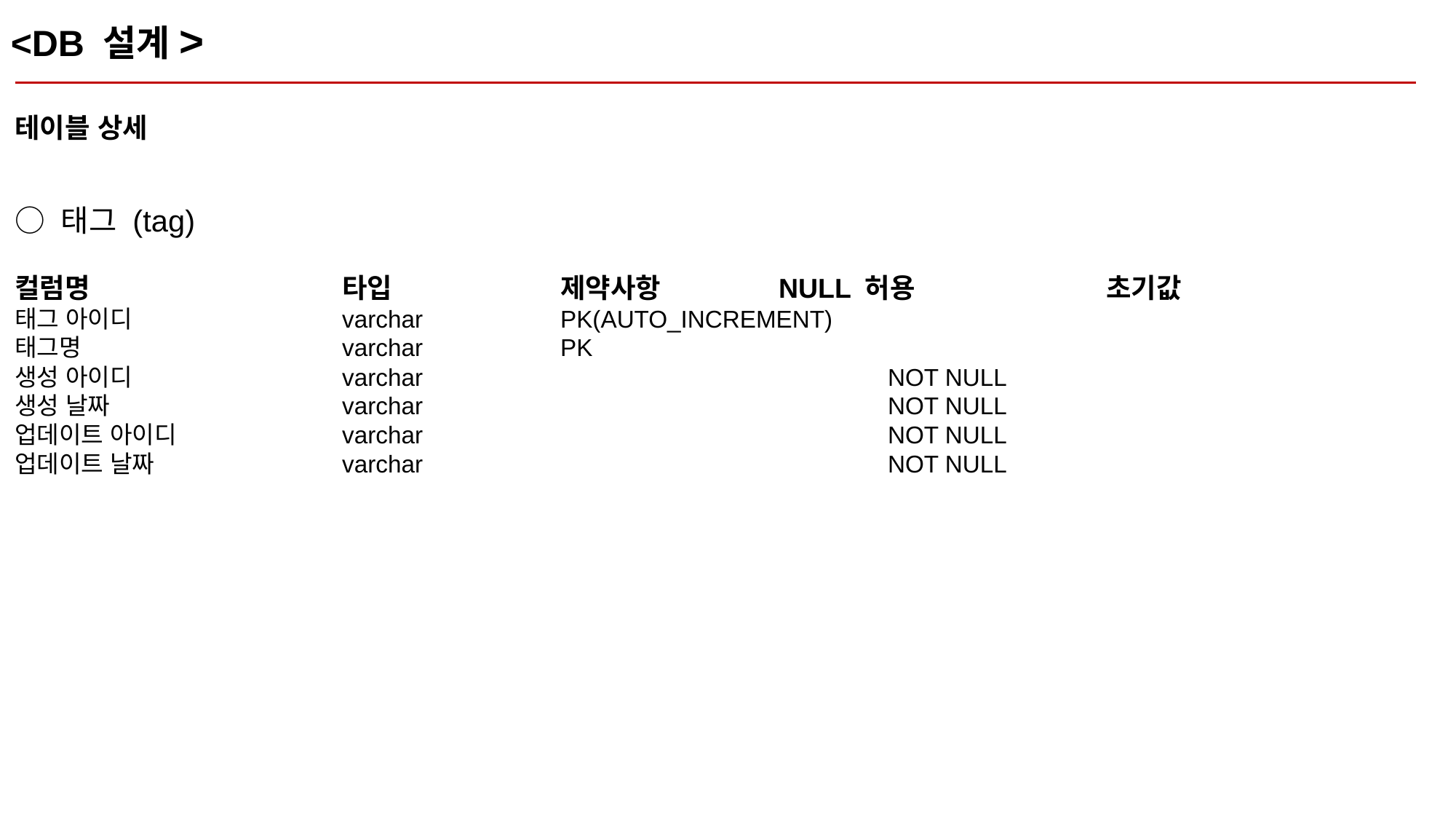

<DB 설계>
테이블 상세

○ 태그 (tag)

컬럼명			타입		제약사항		NULL 허용		초기값
태그 아이디		varchar		PK(AUTO_INCREMENT)
태그명			varchar		PK
생성 아이디		varchar					NOT NULL
생성 날짜			varchar					NOT NULL
업데이트 아이디		varchar					NOT NULL
업데이트 날짜		varchar					NOT NULL